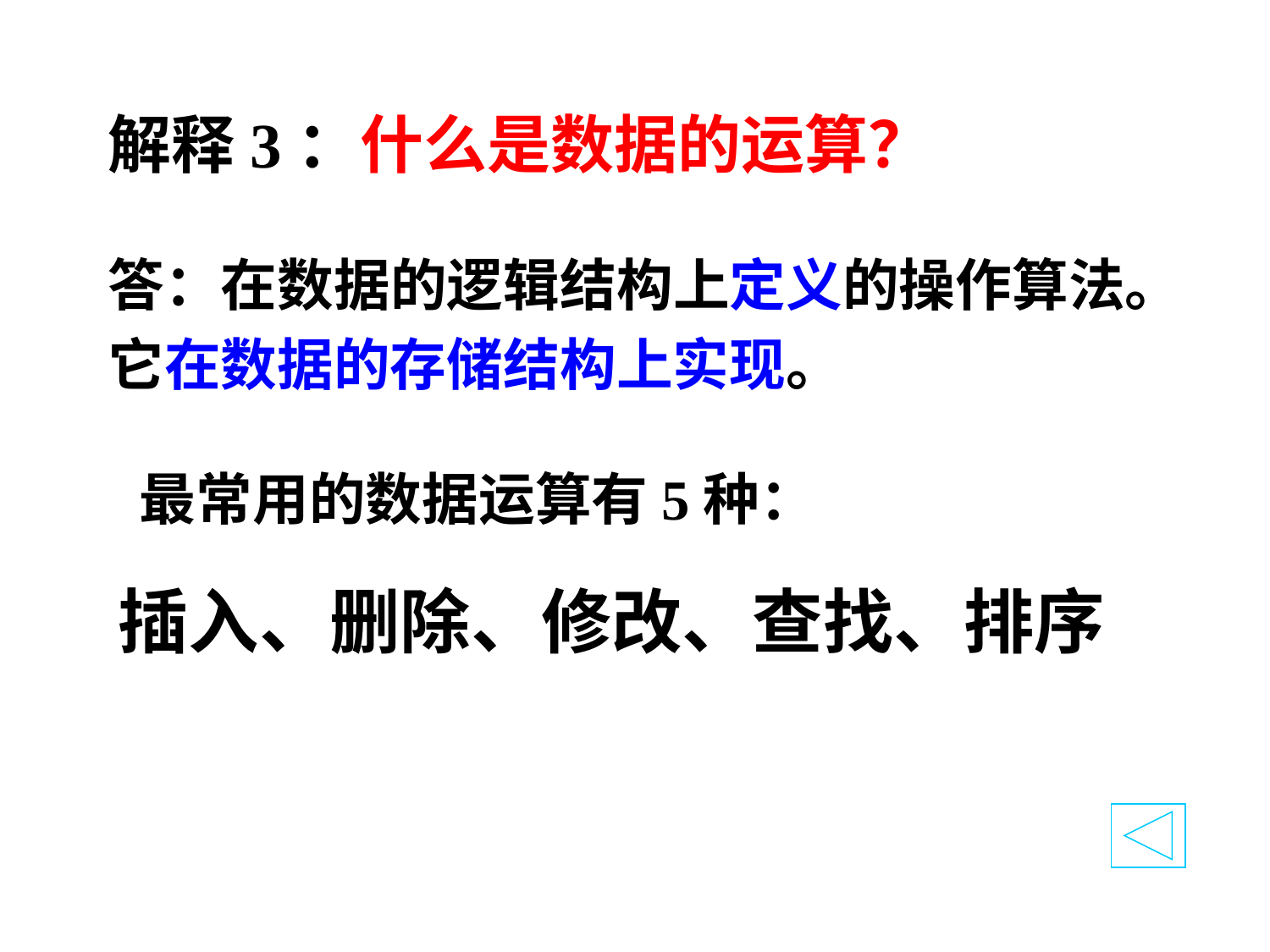

# 解释3：什么是数据的运算？
答：在数据的逻辑结构上定义的操作算法。
它在数据的存储结构上实现。
最常用的数据运算有5种：
插入、删除、修改、查找、排序